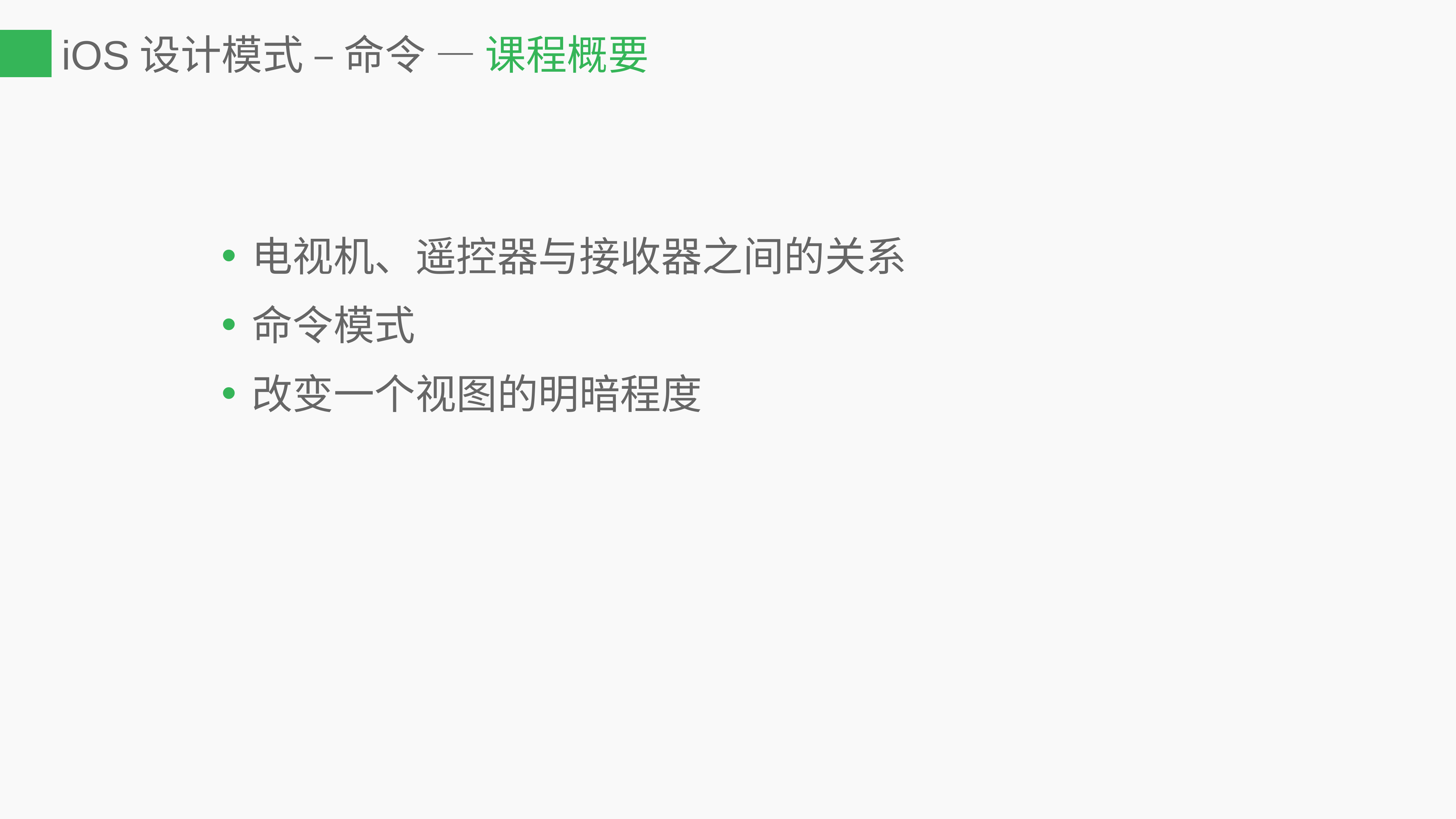

# iOS设计模式 – 命令 — 课程概要
电视机、遥控器与接收器之间的关系
命令模式
改变一个视图的明暗程度